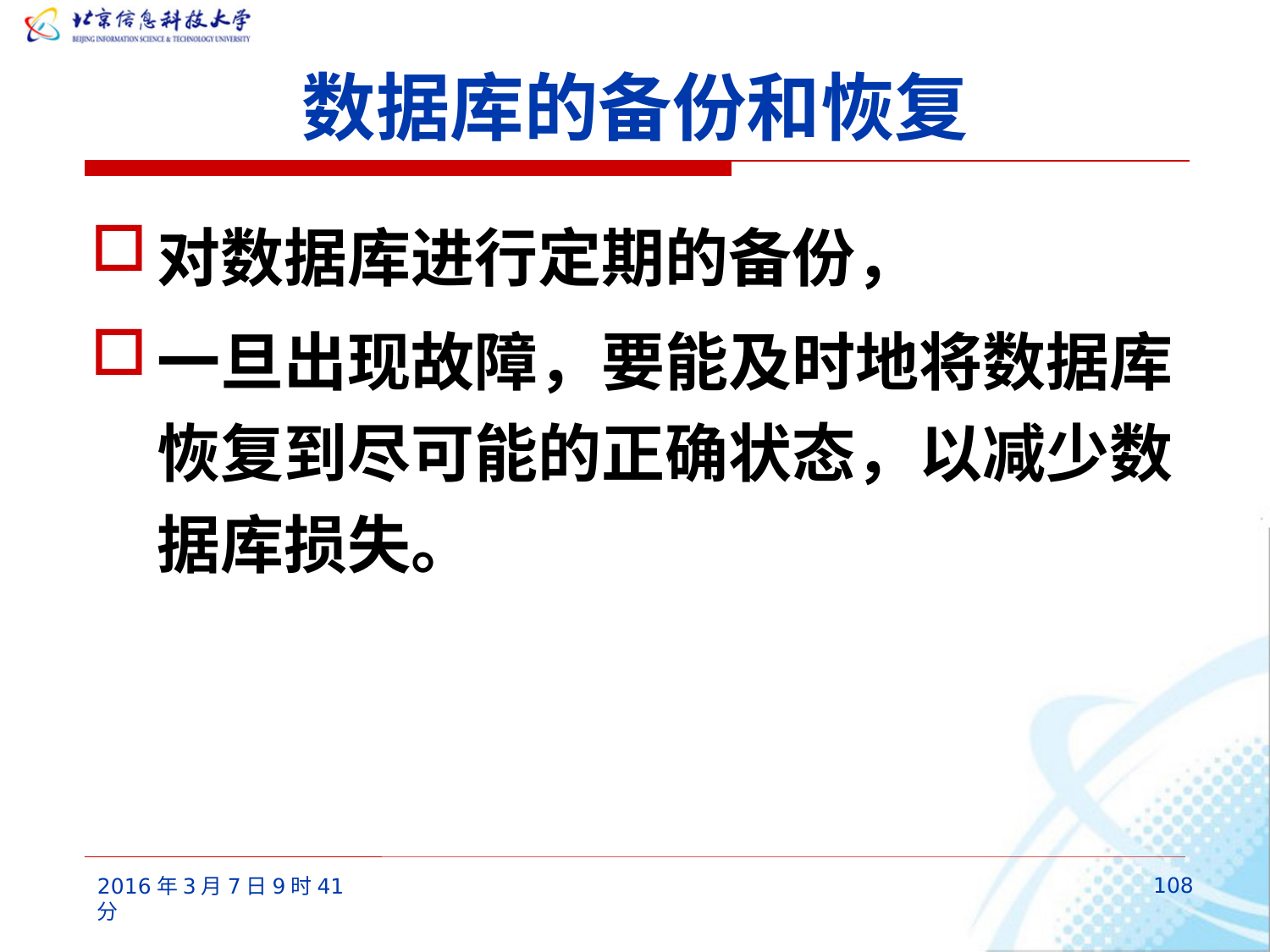

# 数据库的备份和恢复
对数据库进行定期的备份，
一旦出现故障，要能及时地将数据库恢复到尽可能的正确状态，以减少数据库损失。
2016年3月7日9时41分